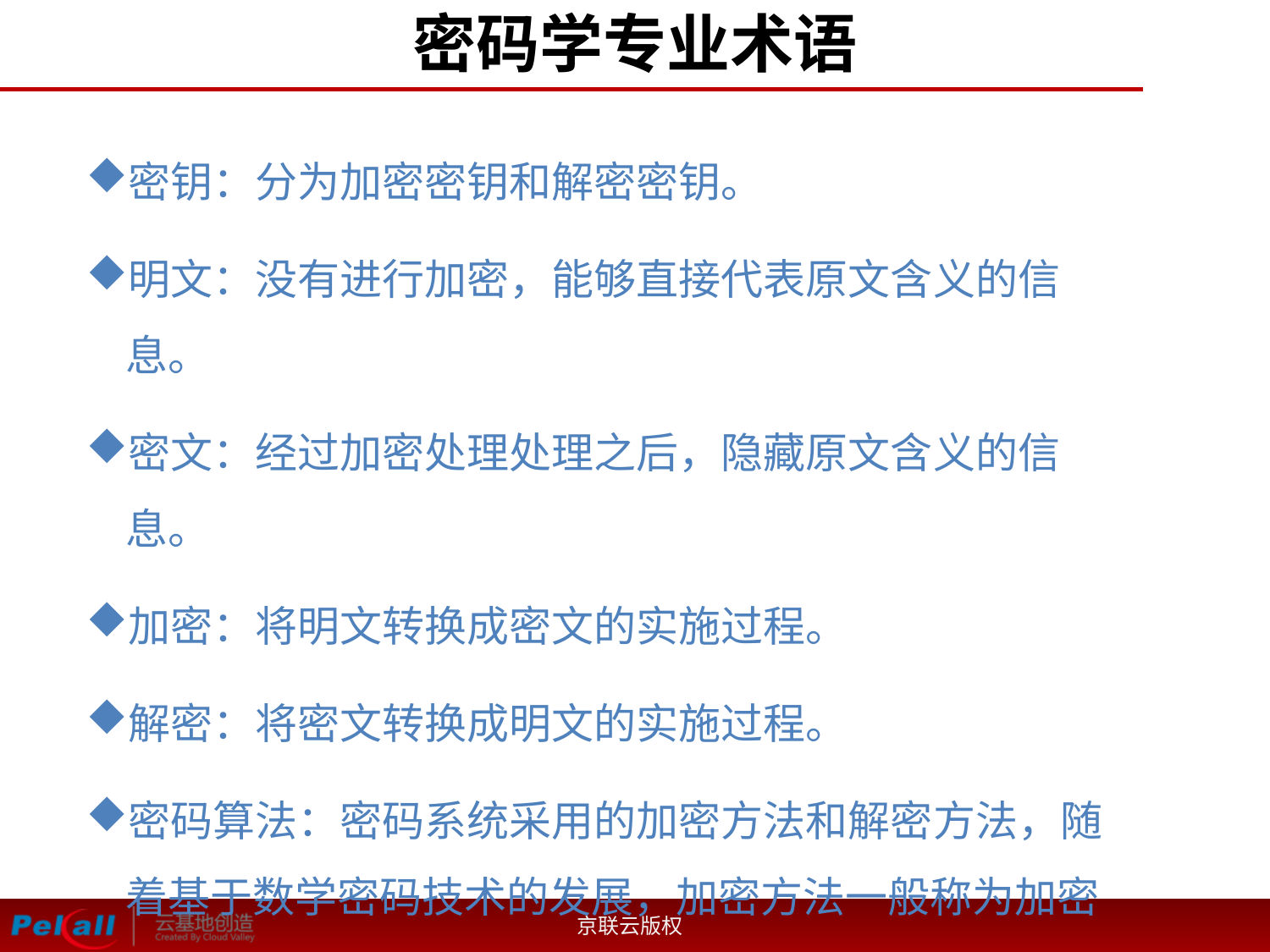

# 密码学专业术语
密钥：分为加密密钥和解密密钥。
明文：没有进行加密，能够直接代表原文含义的信息。
密文：经过加密处理处理之后，隐藏原文含义的信息。
加密：将明文转换成密文的实施过程。
解密：将密文转换成明文的实施过程。
密码算法：密码系统采用的加密方法和解密方法，随着基于数学密码技术的发展，加密方法一般称为加密算法，解密方法一般称为解密算法。